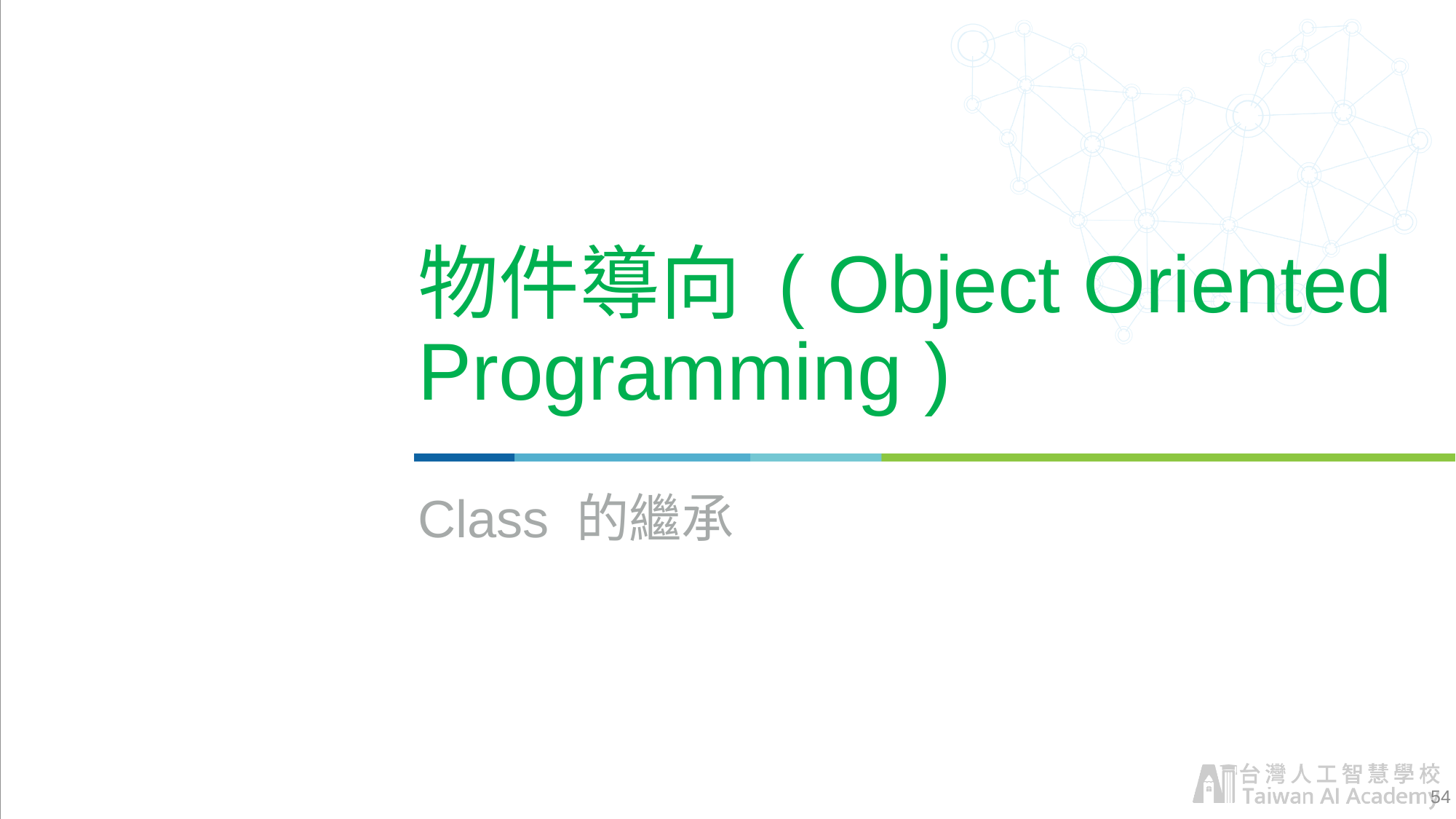

# 物件導向 ( Object Oriented Programming )
Class 的繼承
54